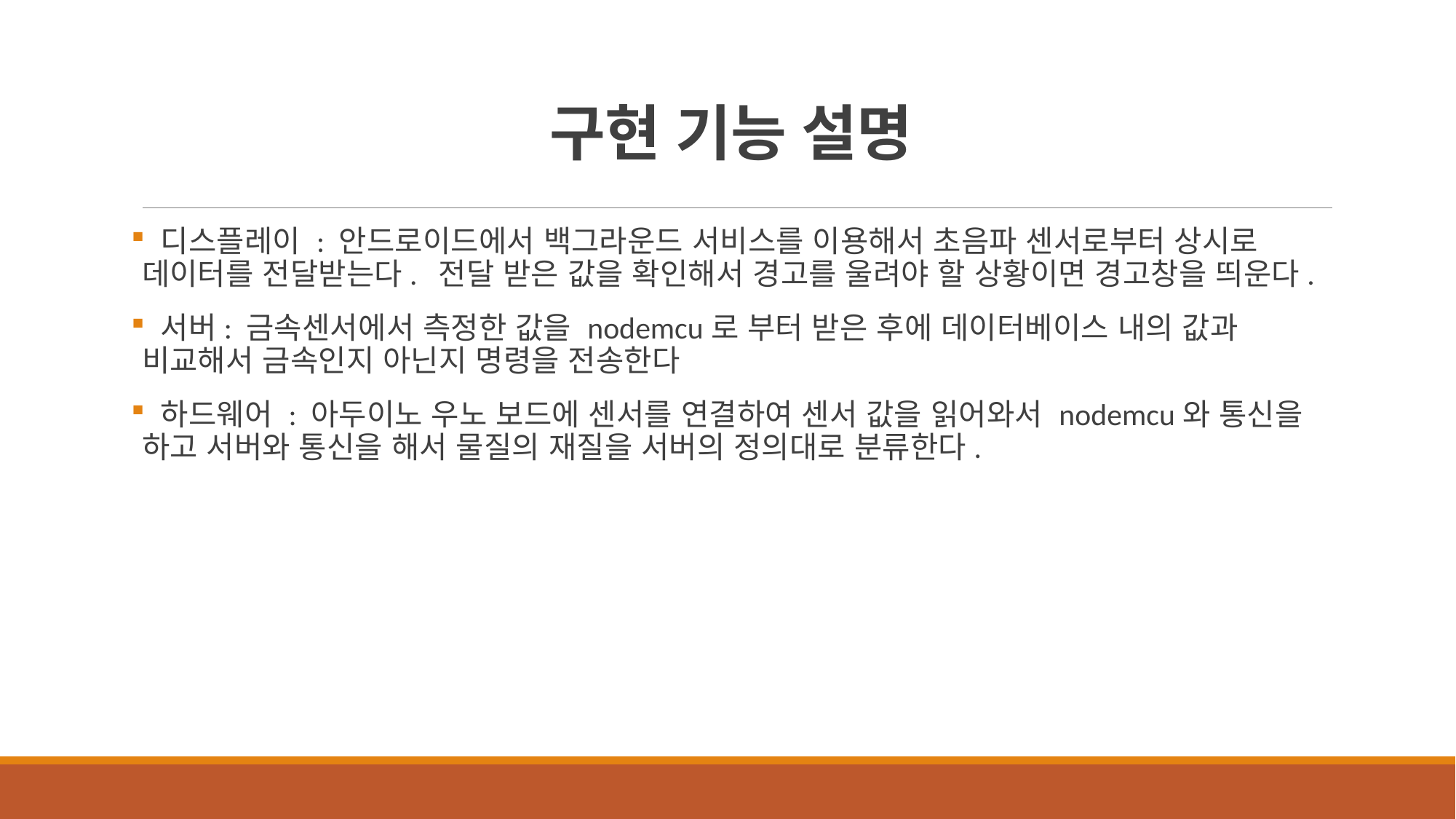

구현 기능 설명
 디스플레이 : 안드로이드에서 백그라운드 서비스를 이용해서 초음파 센서로부터 상시로 데이터를 전달받는다.  전달 받은 값을 확인해서 경고를 울려야 할 상황이면 경고창을 띄운다.
 서버: 금속센서에서 측정한 값을 nodemcu로 부터 받은 후에 데이터베이스 내의 값과 비교해서 금속인지 아닌지 명령을 전송한다
 하드웨어 : 아두이노 우노 보드에 센서를 연결하여 센서 값을 읽어와서 nodemcu와 통신을 하고 서버와 통신을 해서 물질의 재질을 서버의 정의대로 분류한다.